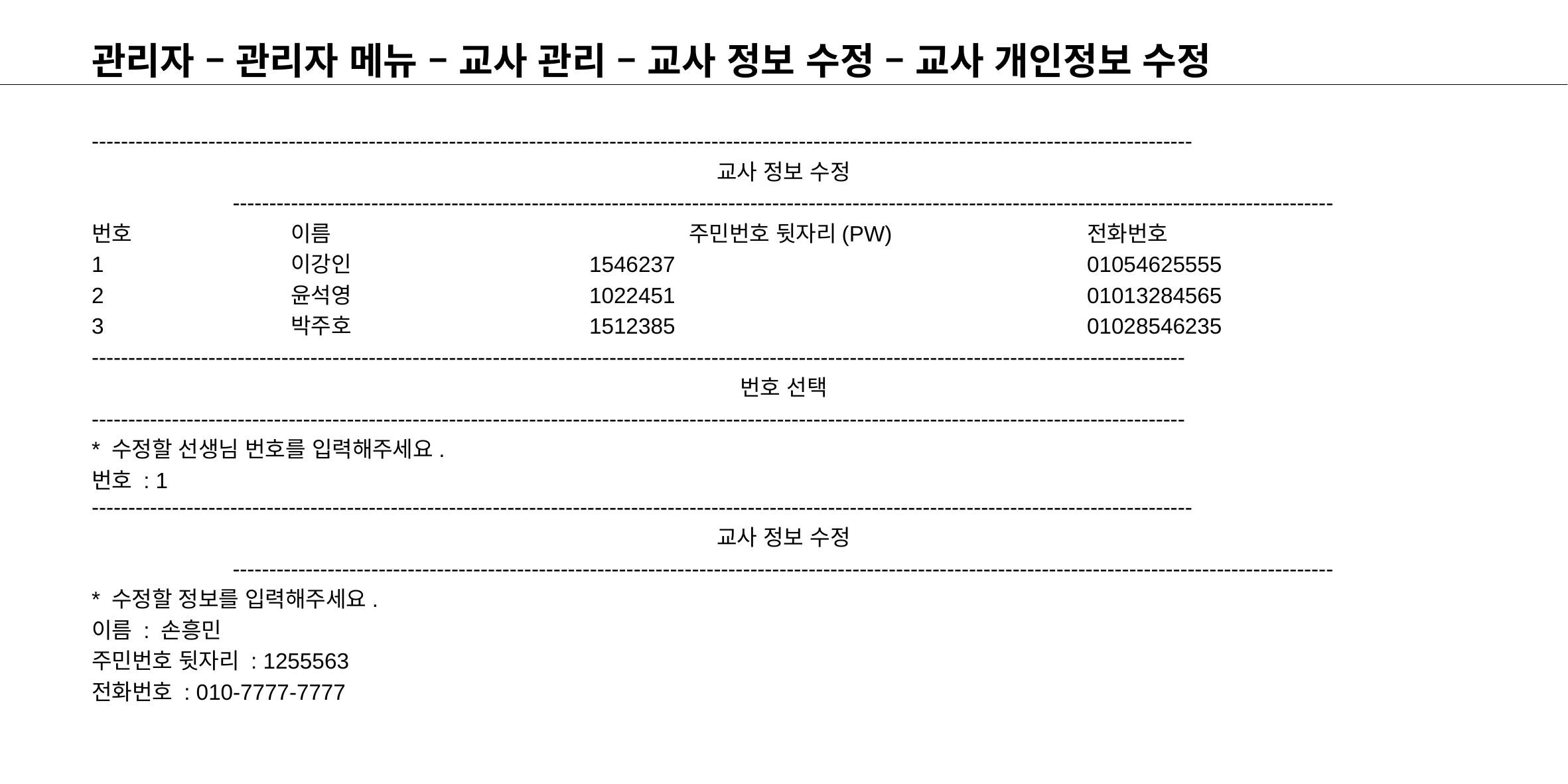

# 관리자 – 관리자 메뉴 – 교사 관리 – 교사 정보 수정 – 교사 개인정보 수정
-------------------------------------------------------------------------------------------------------------------------------------------------------
교사 정보 수정
-------------------------------------------------------------------------------------------------------------------------------------------------------
번호		이름				주민번호 뒷자리(PW)		전화번호
1		이강인			1546237					01054625555
2		윤석영			1022451					01013284565
3		박주호			1512385					01028546235
------------------------------------------------------------------------------------------------------------------------------------------------------
번호 선택
------------------------------------------------------------------------------------------------------------------------------------------------------
* 수정할 선생님 번호를 입력해주세요.
번호 : 1
-------------------------------------------------------------------------------------------------------------------------------------------------------
교사 정보 수정
-------------------------------------------------------------------------------------------------------------------------------------------------------
* 수정할 정보를 입력해주세요.
이름 : 손흥민
주민번호 뒷자리 : 1255563
전화번호 : 010-7777-7777